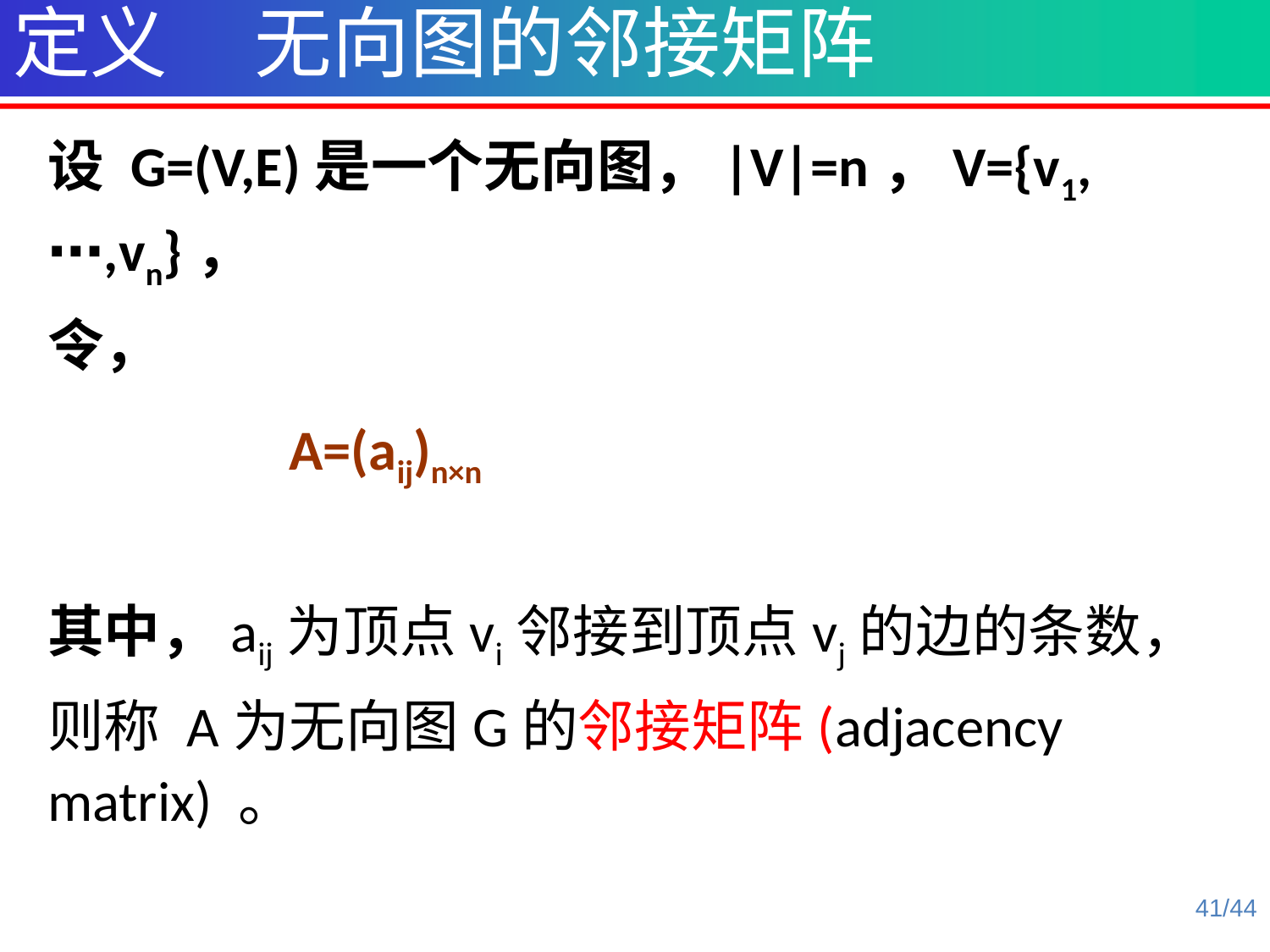

定义     无向图的邻接矩阵
设 G=(V,E)是一个无向图，|V|=n，V={v1, ⋯,vn}，
令，
                   A=(aij)n×n

其中，aij为顶点vi邻接到顶点vj的边的条数，
则称 A为无向图G的邻接矩阵(adjacency matrix) 。
41/44